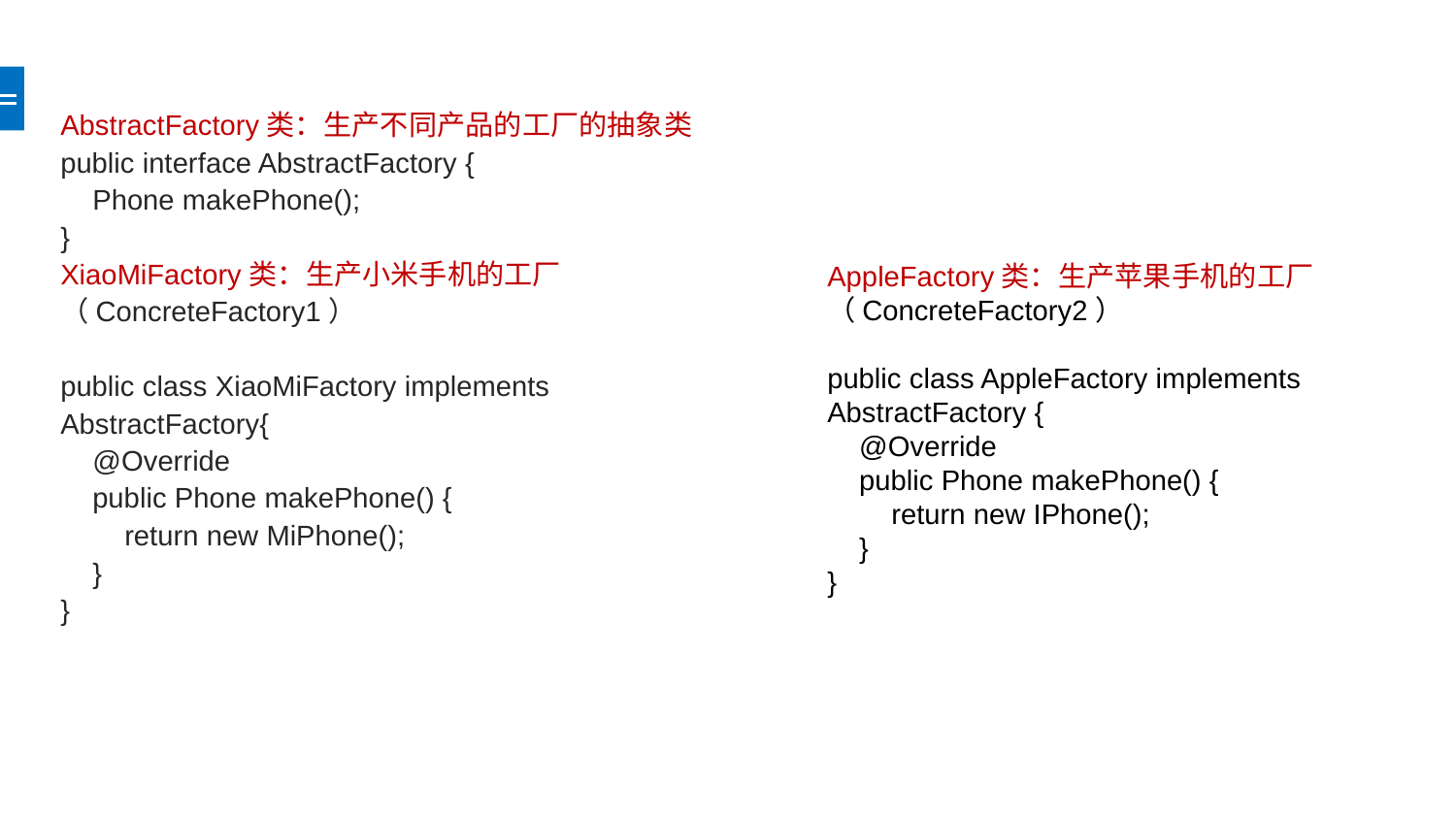

AbstractFactory类：生产不同产品的工厂的抽象类
public interface AbstractFactory {
    Phone makePhone();
}
XiaoMiFactory类：生产小米手机的工厂（ConcreteFactory1）

public class XiaoMiFactory implements AbstractFactory{
    @Override
    public Phone makePhone() {
        return new MiPhone();
    }
}

AppleFactory类：生产苹果手机的工厂（ConcreteFactory2）

public class AppleFactory implements AbstractFactory {
    @Override
    public Phone makePhone() {
        return new IPhone();
    }
}